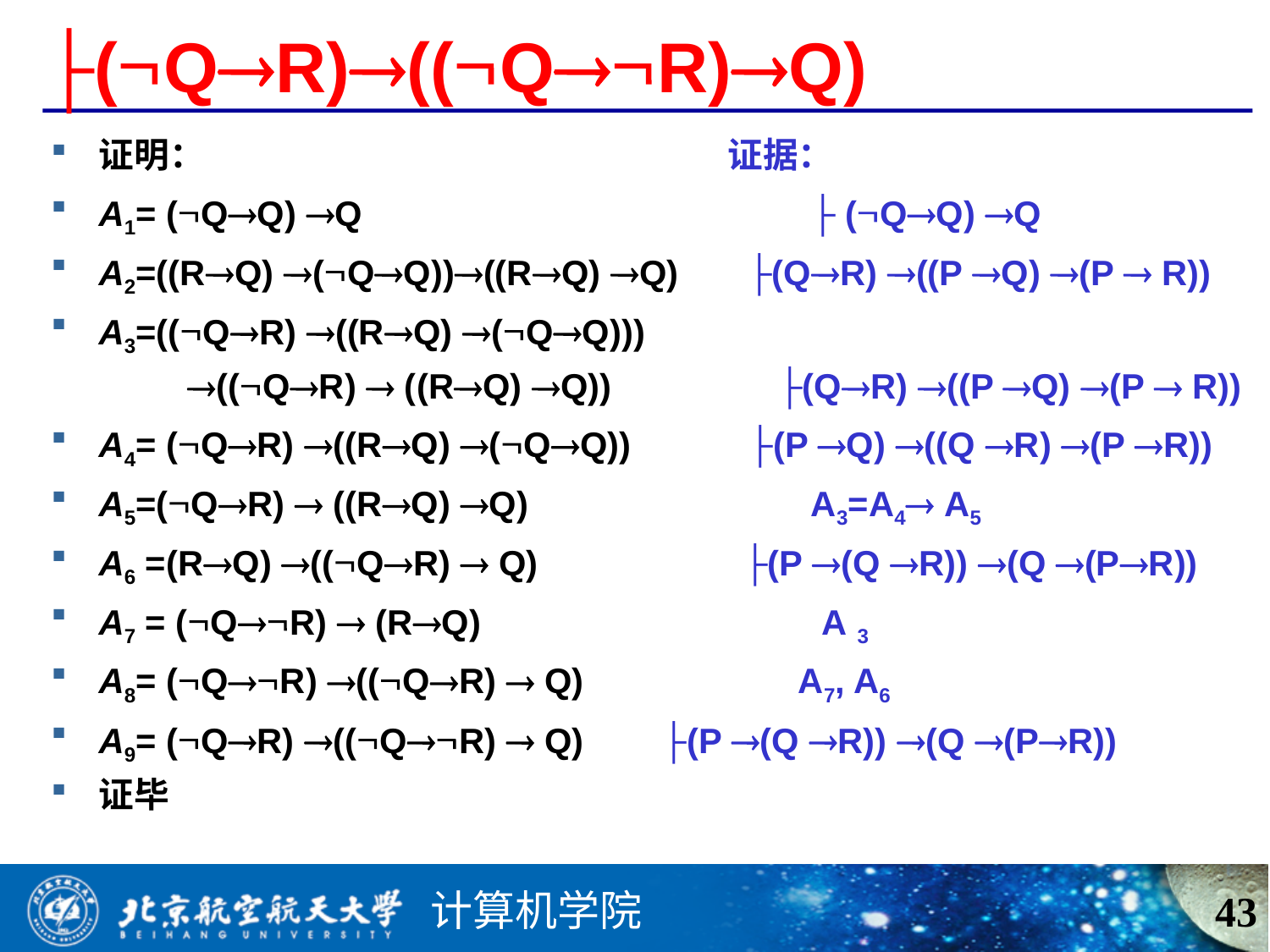

# ├(¬Q→R)→((¬Q→¬R)→Q)
证明：                                                                 证据：
A1= (¬Q→Q) →Q                                              ├ (¬Q→Q) →Q
A2=((R→Q) →(¬Q→Q))→((R→Q) →Q)       ├(Q→R) →((P →Q) →(P → R))
A3=((¬Q→R) →((R→Q) →(¬Q→Q)))
              →((¬Q→R) → ((R→Q) →Q))                 ├(Q→R) →((P →Q) →(P → R))
A4= (¬Q→R) →((R→Q) →(¬Q→Q))            ├(P →Q) →((Q →R) →(P →R))
A5=(¬Q→R) → ((R→Q) →Q)                             A3=A4→ A5
A6 =(R→Q) →((¬Q→R) → Q)                     ├(P →(Q →R)) →(Q →(P→R))
A7 = (¬Q→¬R) → (R→Q)                                   A 3
A8= (¬Q→¬R) →((¬Q→R) → Q)                      A7, A6
A9= (¬Q→R) →((¬Q→¬R) → Q)        ├(P →(Q →R)) →(Q →(P→R))
证毕